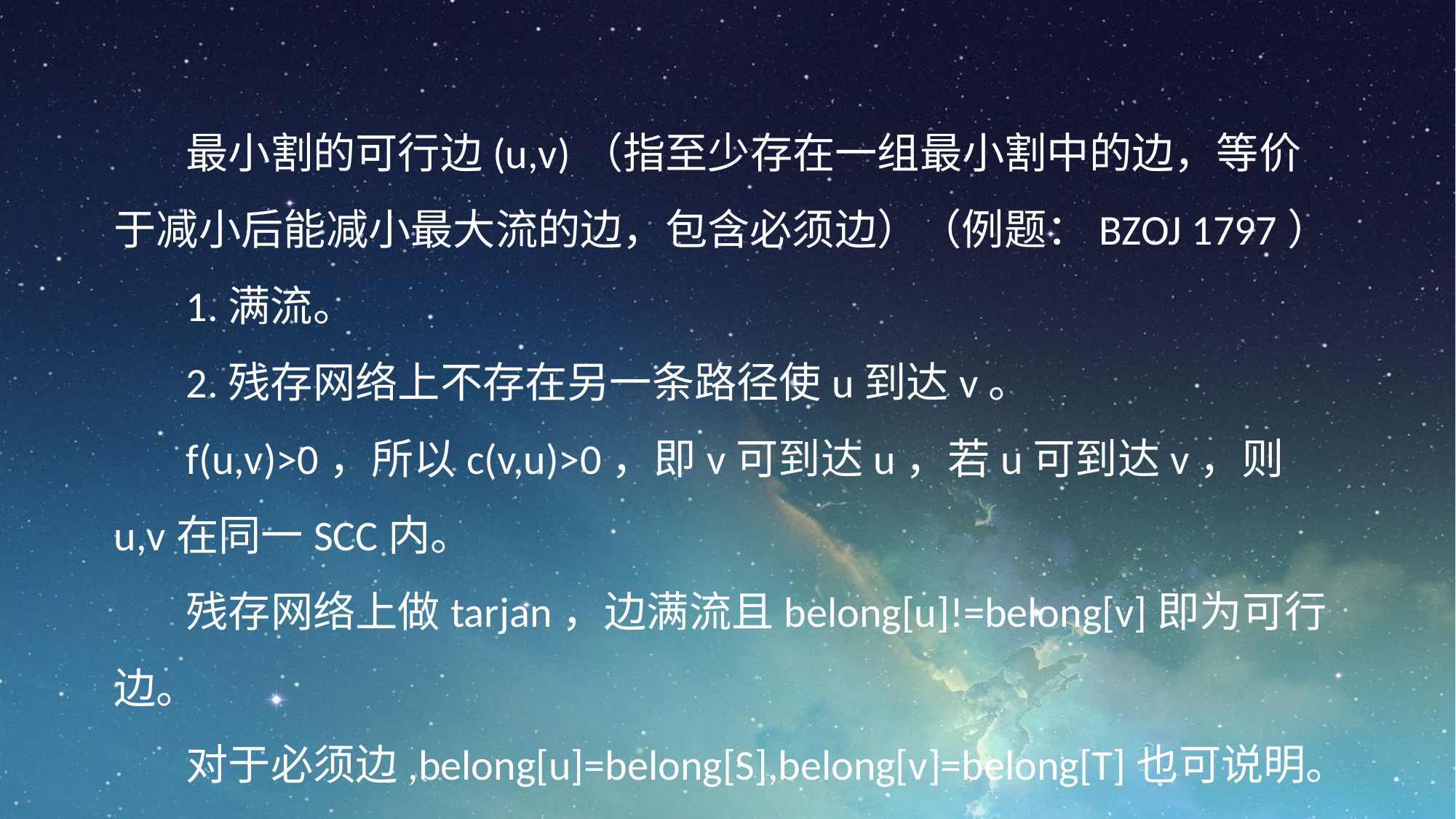

最小割的可行边(u,v)（指至少存在一组最小割中的边，等价于减小后能减小最大流的边，包含必须边）（例题：BZOJ 1797）
1.满流。
2.残存网络上不存在另一条路径使u到达v。
f(u,v)>0，所以c(v,u)>0，即v可到达u，若u可到达v，则u,v在同一SCC内。
残存网络上做tarjan，边满流且belong[u]!=belong[v]即为可行边。
对于必须边,belong[u]=belong[S],belong[v]=belong[T]也可说明。